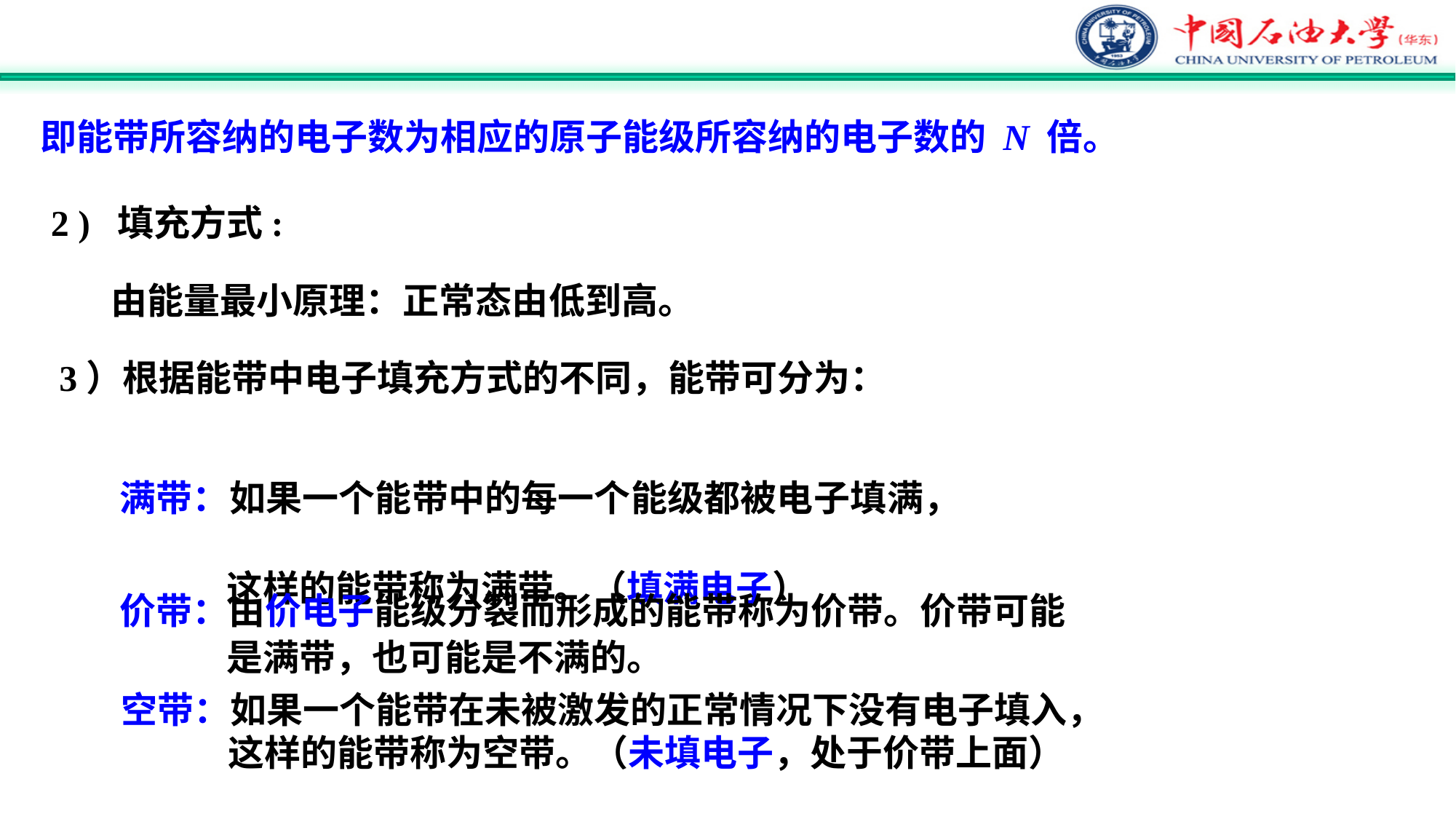

即能带所容纳的电子数为相应的原子能级所容纳的电子数的 N 倍。
2 )  填充方式:
由能量最小原理：
正常态由低到高。
3）根据能带中电子填充方式的不同，能带可分为：
满带：如果一个能带中的每一个能级都被电子填满，
            这样的能带称为满带。（填满电子）
价带：由价电子能级分裂而形成的能带称为价带。价带可能
            是满带，也可能是不满的。
空带：如果一个能带在未被激发的正常情况下没有电子填入，
            这样的能带称为空带。（未填电子，处于价带上面）